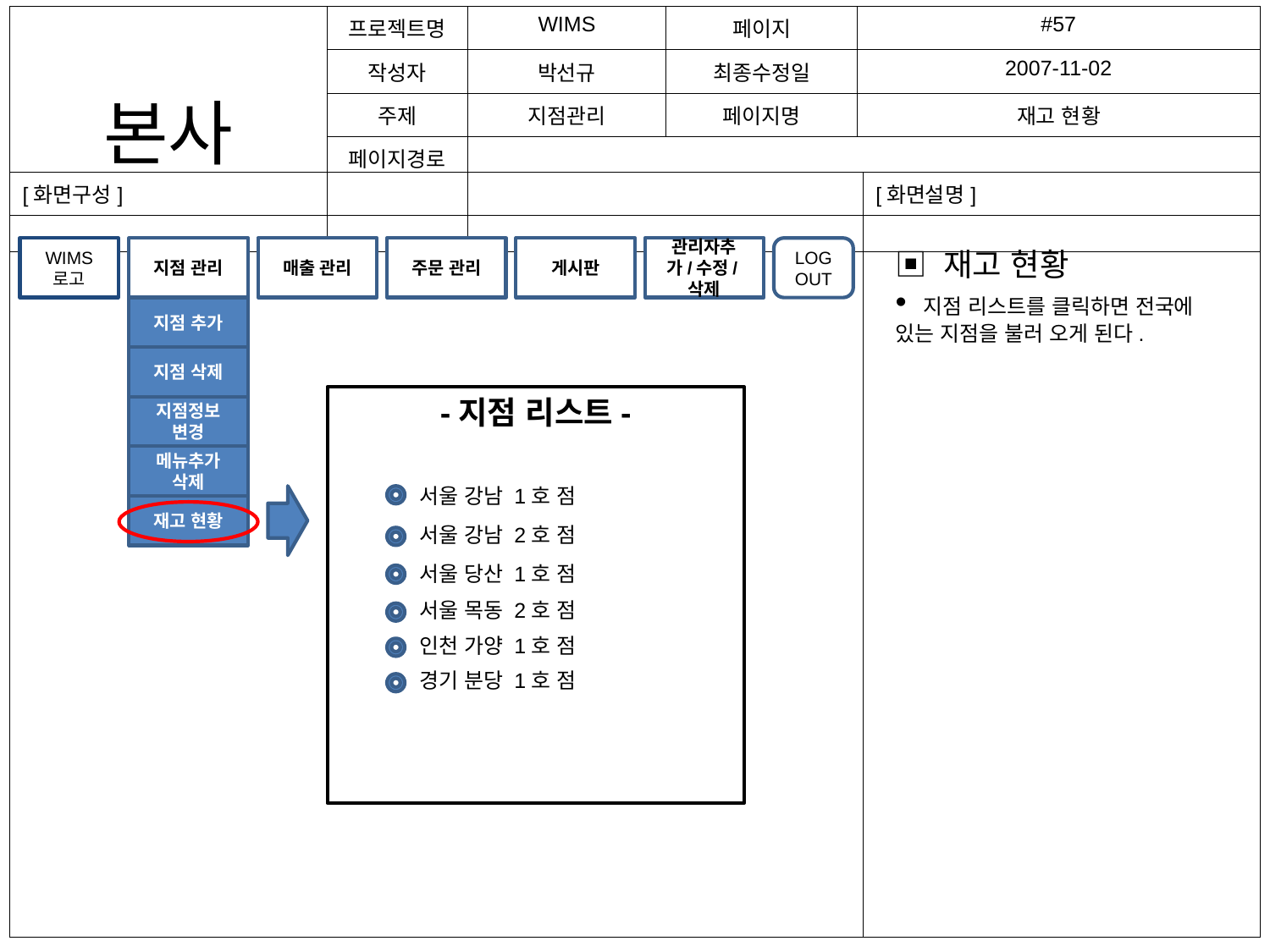

| 본사 | 프로젝트명 | WIMS | 페이지 | #57 |
| --- | --- | --- | --- | --- |
|  | 작성자 | 박선규 | 최종수정일 | 2007-11-02 |
|  | 주제 | 지점관리 | 페이지명 | 재고 현황 |
|  | 페이지경로 |  |  |  |
| [화면구성] | [화면설명] |
| --- | --- |
|  |  |
게시판
WIMS
로고
지점 관리
매출 관리
주문 관리
관리자추가/수정/삭제
LOG OUT
▣ 재고 현황
 지점 리스트를 클릭하면 전국에 있는 지점을 불러 오게 된다.

지점 추가
지점 삭제
-지점 리스트-
지점정보
변경
메뉴추가
삭제
서울 강남 1호 점

재고 현황

서울 강남 2호 점

서울 당산 1호 점

서울 목동 2호 점

인천 가양 1호 점

경기 분당 1호 점